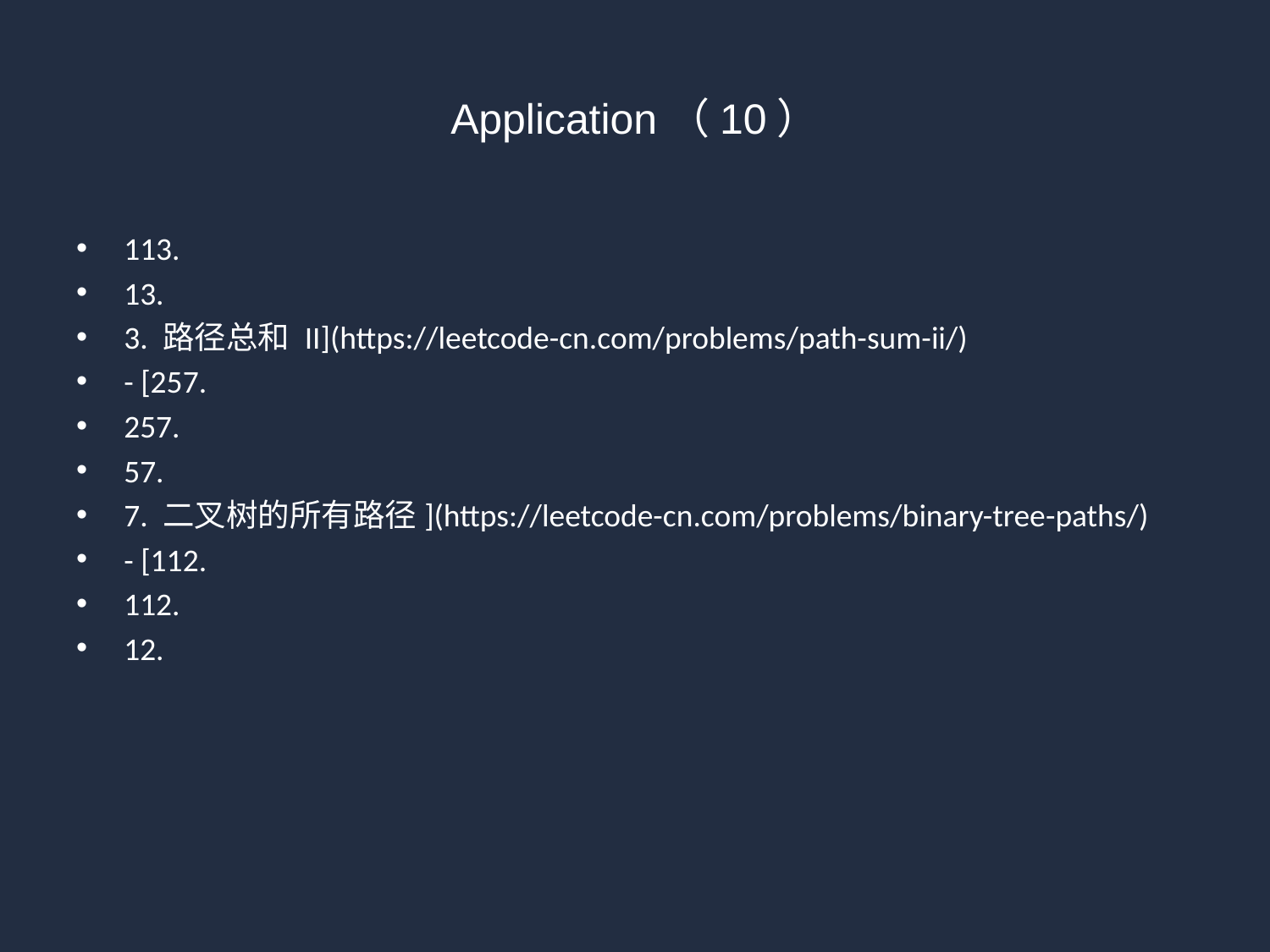

# Application（10）
113.
13.
3. 路径总和 II](https://leetcode-cn.com/problems/path-sum-ii/)
- [257.
257.
57.
7. 二叉树的所有路径](https://leetcode-cn.com/problems/binary-tree-paths/)
- [112.
112.
12.